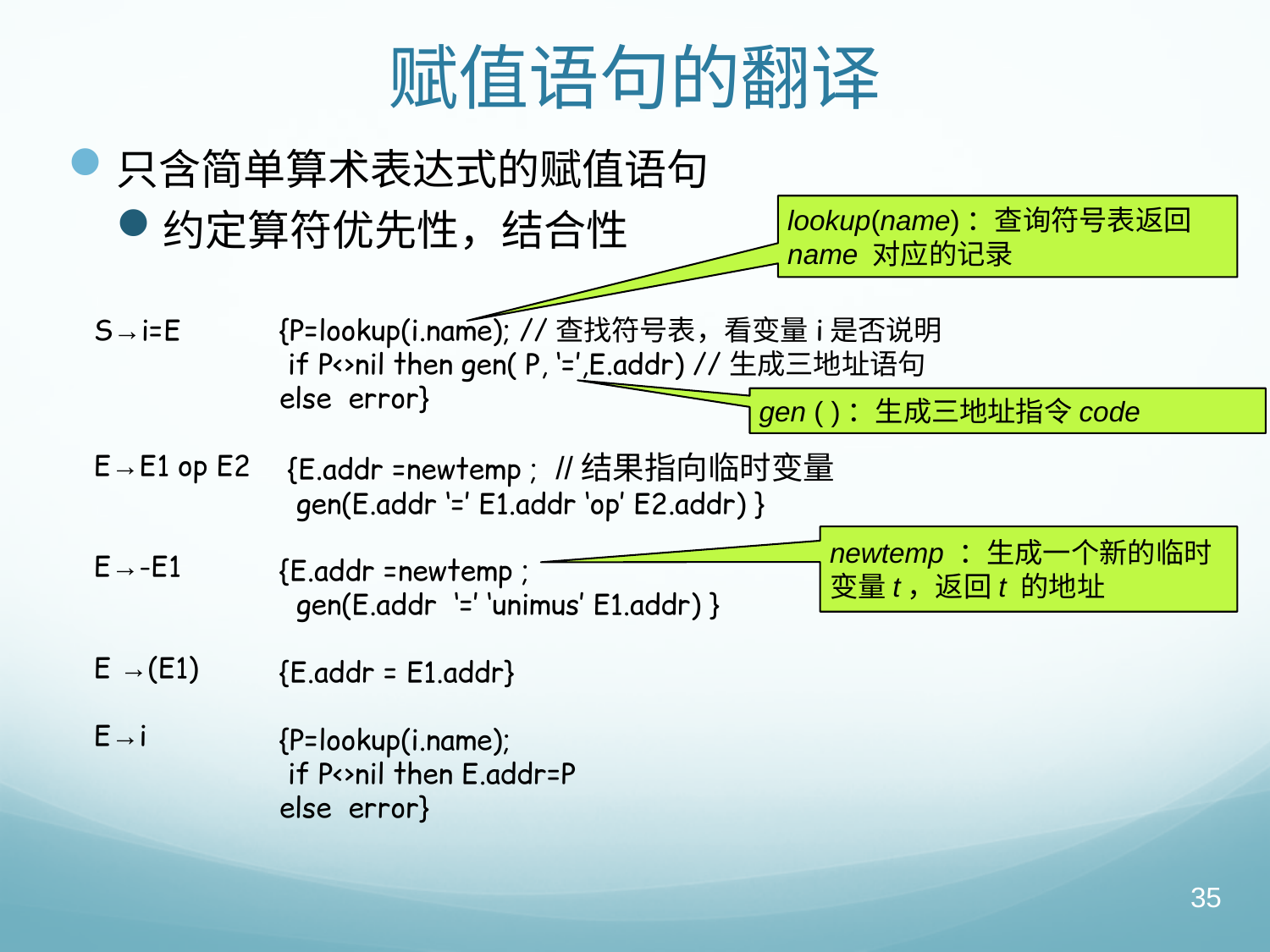

# 赋值语句的翻译
只含简单算术表达式的赋值语句
约定算符优先性，结合性
lookup(name)：查询符号表返回name 对应的记录
{P=lookup(i.name); //查找符号表，看变量i是否说明
 if P<>nil then gen( P, ‘=’,E.addr) //生成三地址语句
else  error}

 {E.addr =newtemp ;  //结果指向临时变量
  gen(E.addr ‘=’ E1.addr ‘op’ E2.addr) }

{E.addr =newtemp ;
  gen(E.addr  ‘=’ ‘unimus’ E1.addr) }

{E.addr = E1.addr}

{P=lookup(i.name);
 if P<>nil then E.addr=P
else  error}
S→i=E

E→E1 op E2

E→-E1

E →(E1)

E→i
gen ( )：生成三地址指令code
newtemp ：生成一个新的临时变量t，返回t 的地址
35